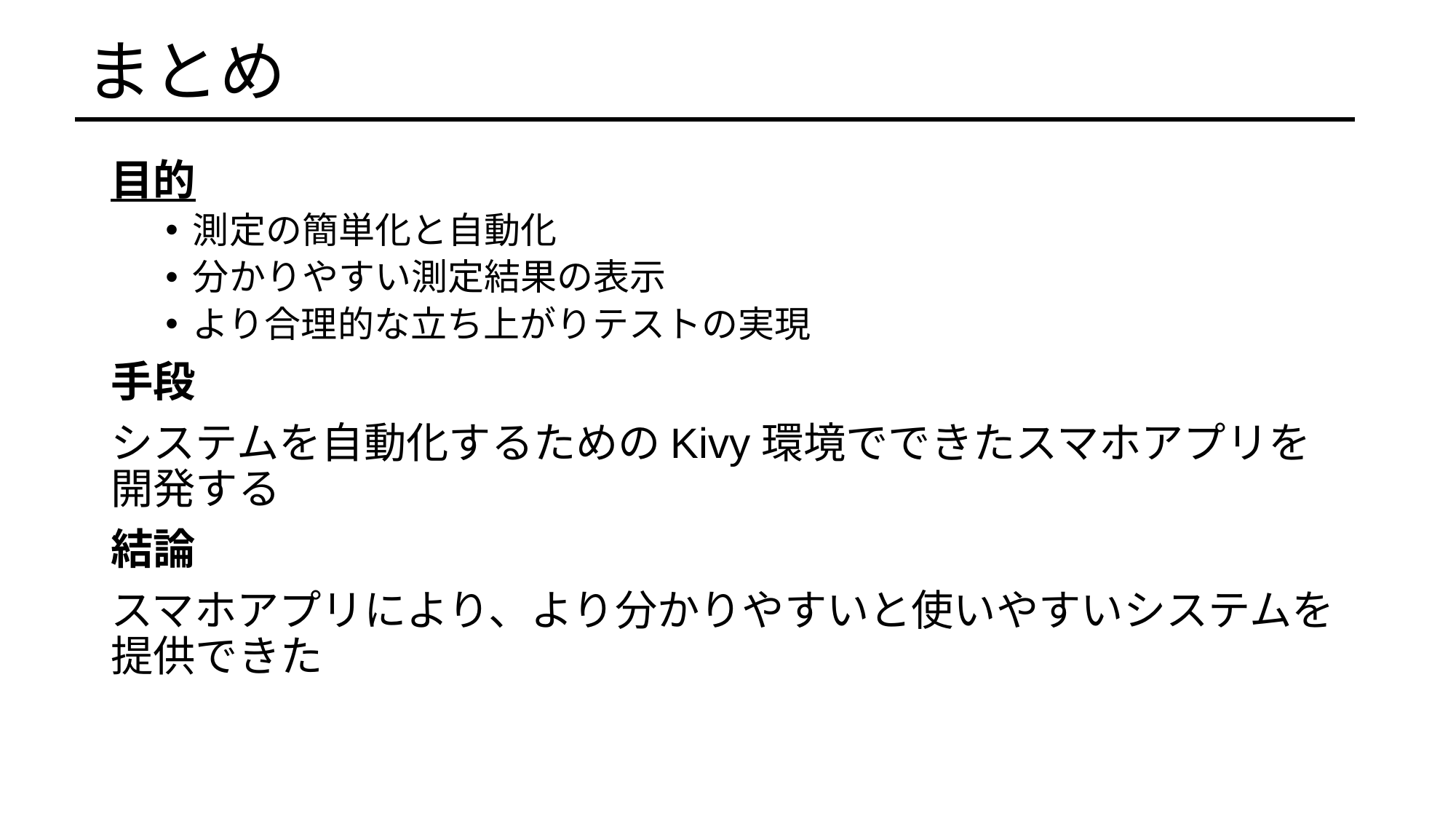

# まとめ
目的
測定の簡単化と自動化
分かりやすい測定結果の表示
より合理的な立ち上がりテストの実現
手段
システムを自動化するためのKivy環境でできたスマホアプリを開発する
結論
スマホアプリにより、より分かりやすいと使いやすいシステムを提供できた